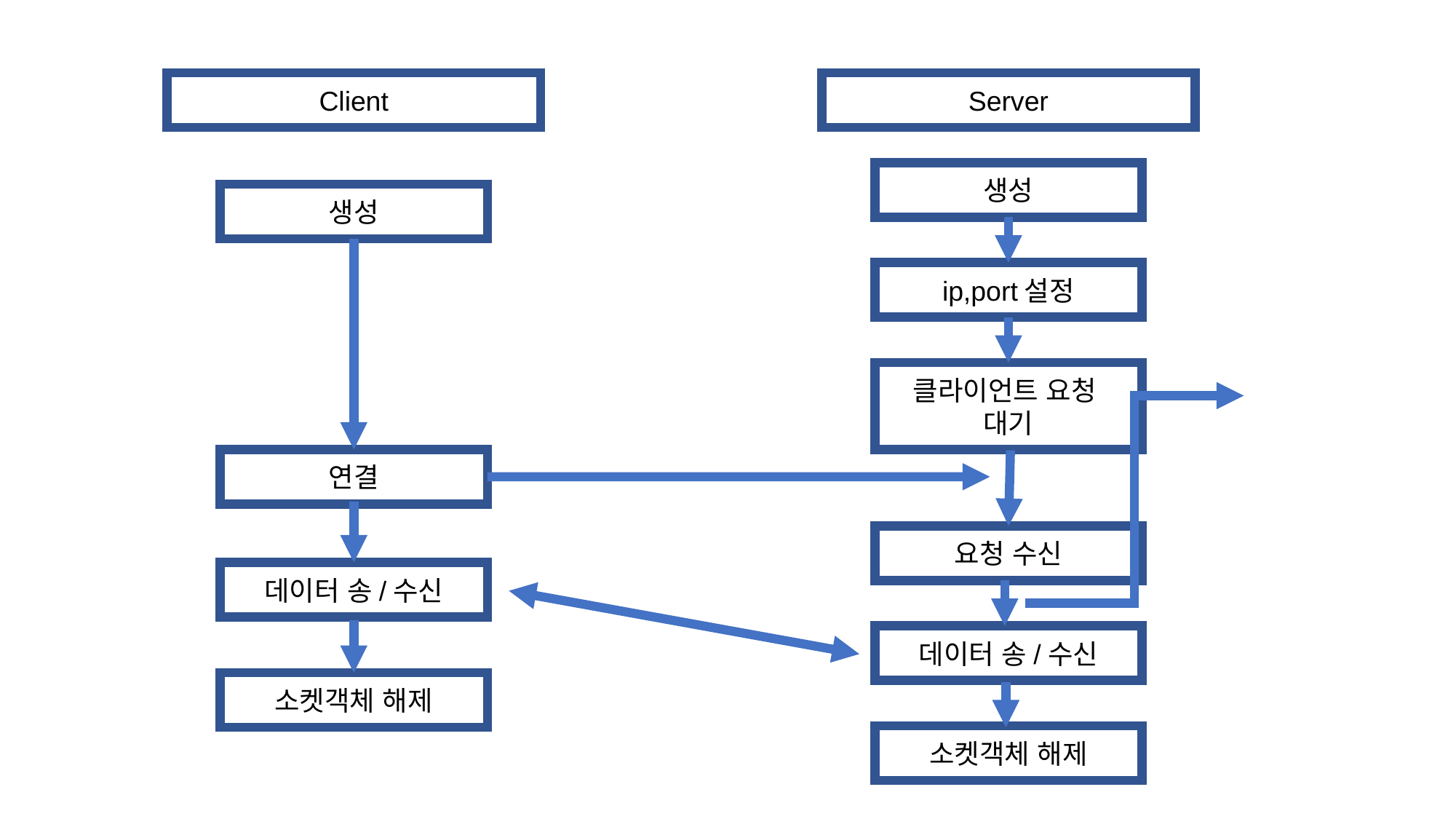

Client
Server
생성
생성
ip,port설정
클라이언트 요청
대기
연결
요청 수신
데이터 송/수신
데이터 송/수신
소켓객체 해제
소켓객체 해제